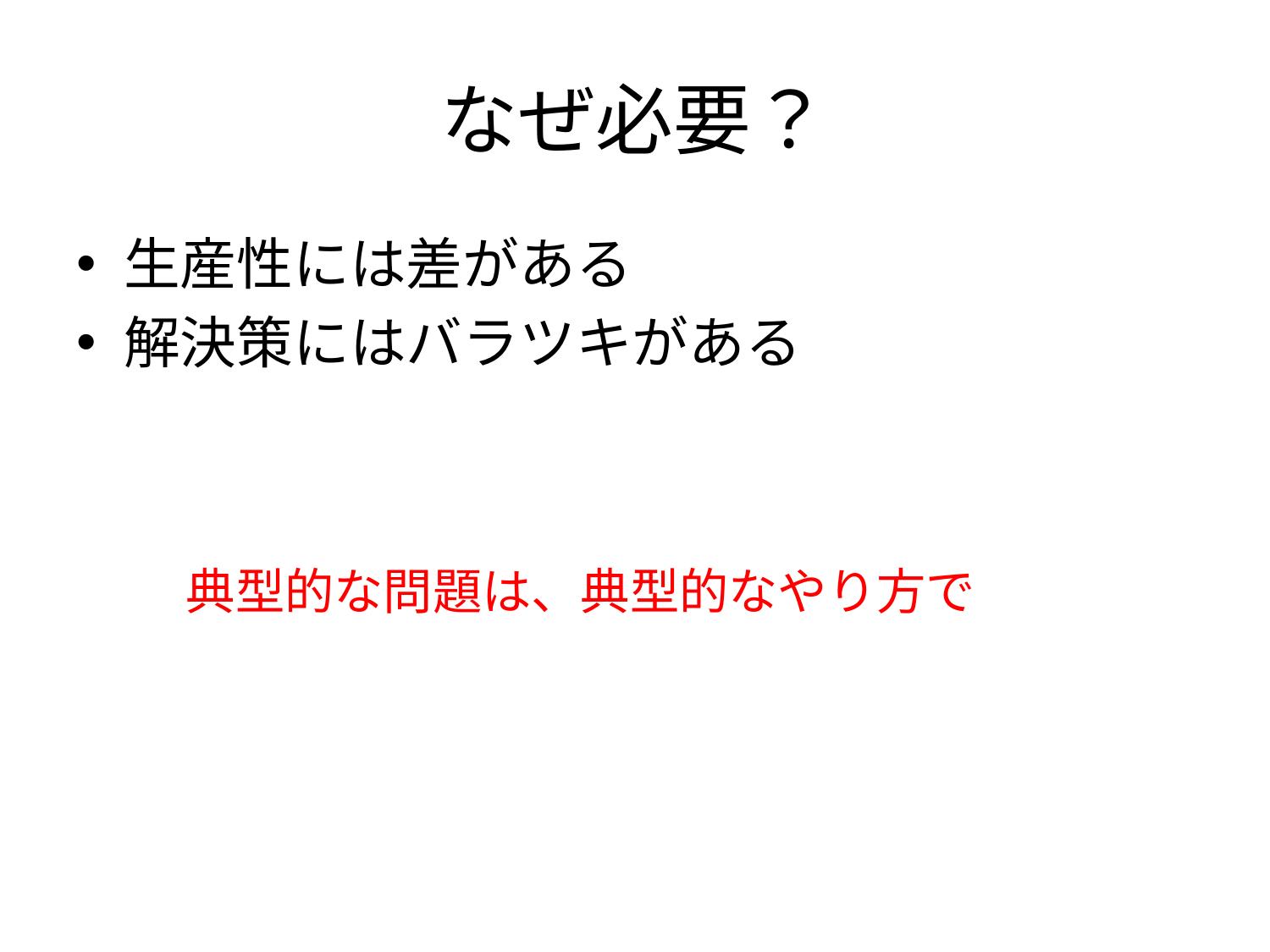

# なぜ必要？
生産性には差がある
解決策にはバラツキがある
典型的な問題は、典型的なやり方で